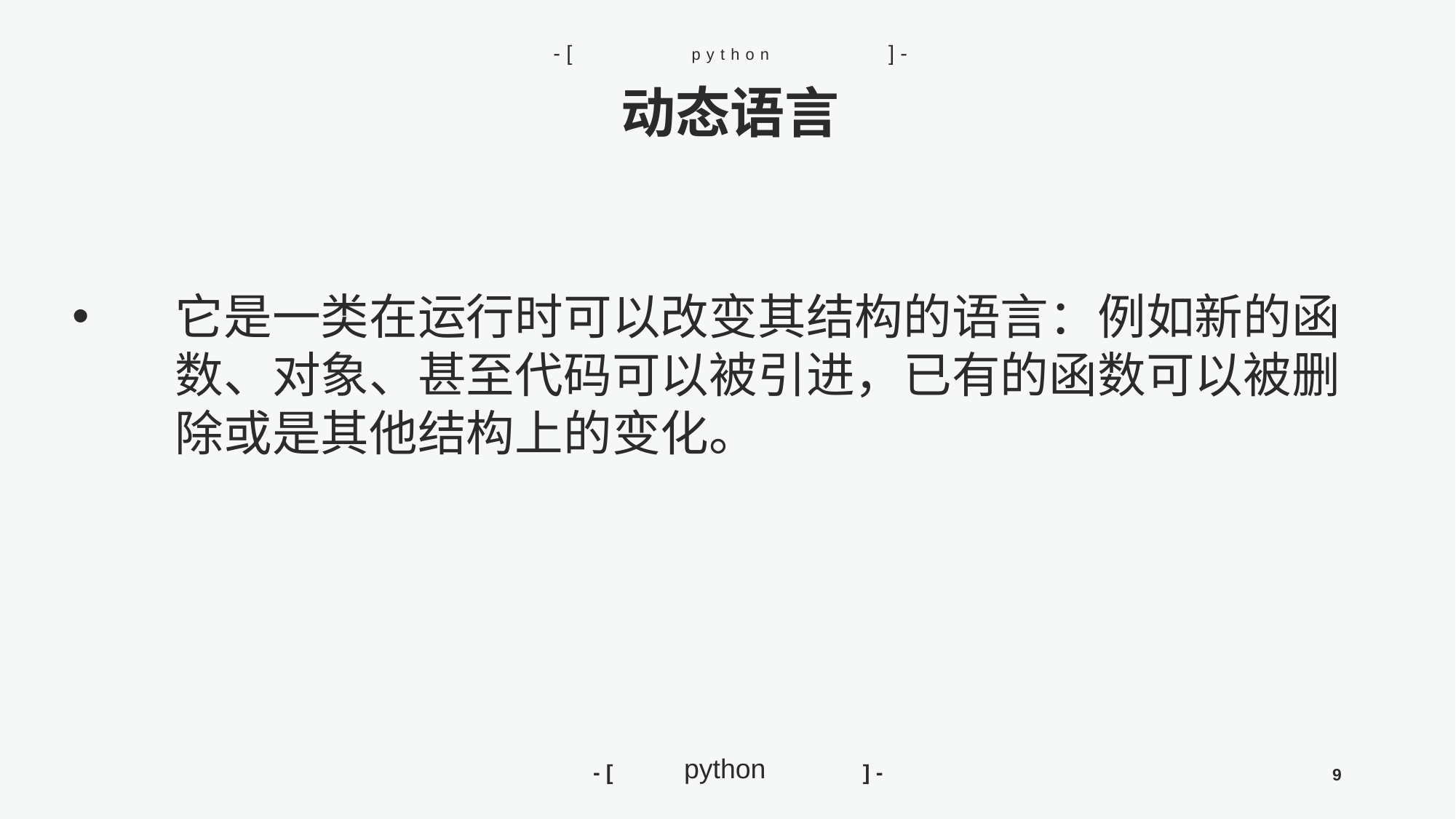

-[
]-
python
动态语言
它是一类在运行时可以改变其结构的语言：例如新的函数、对象、甚至代码可以被引进，已有的函数可以被删除或是其他结构上的变化。